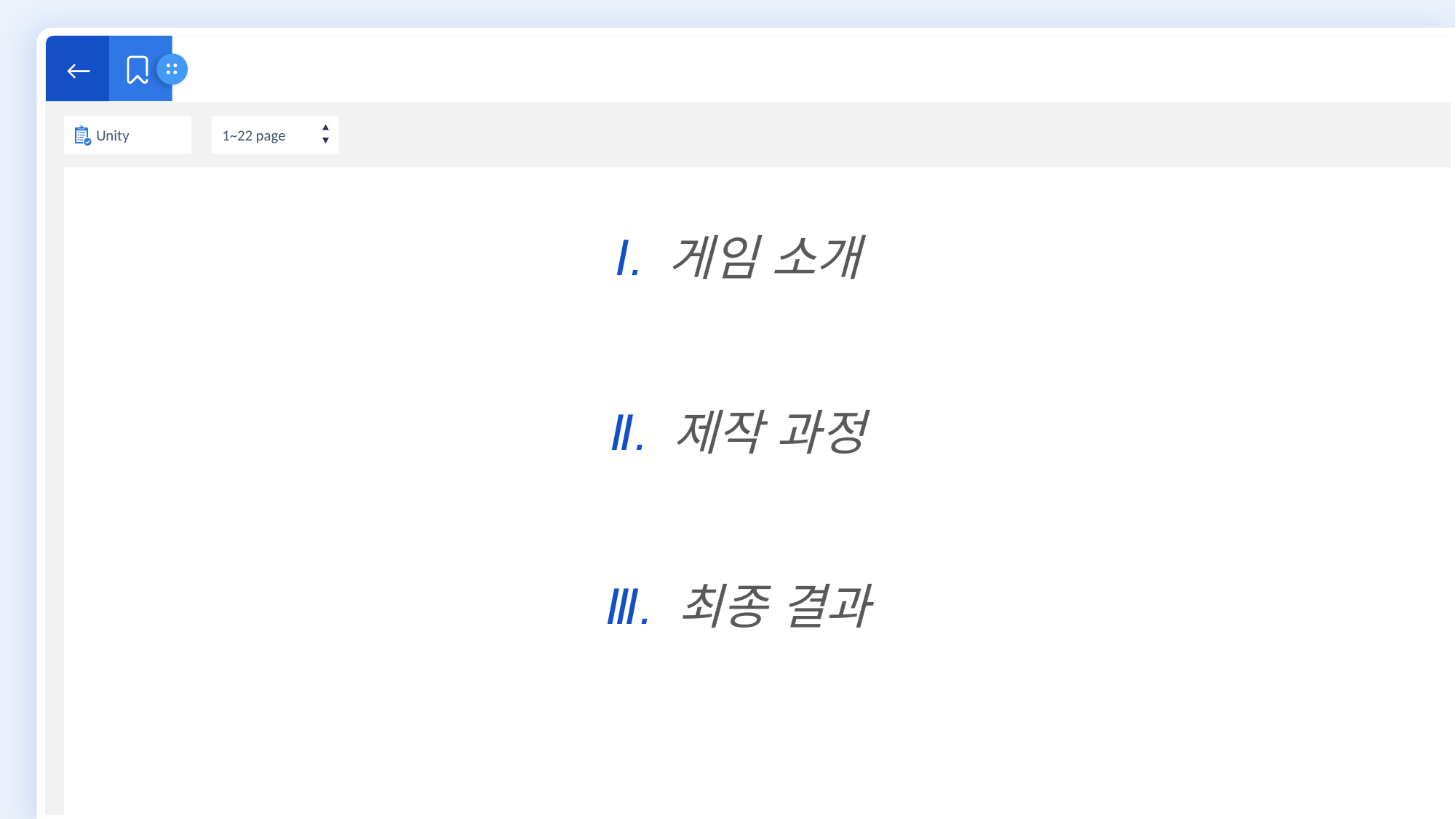

←

Unity
1~22 page

Ⅰ. 게임 소개

Ⅱ. 제작 과정

Ⅲ. 최종 결과